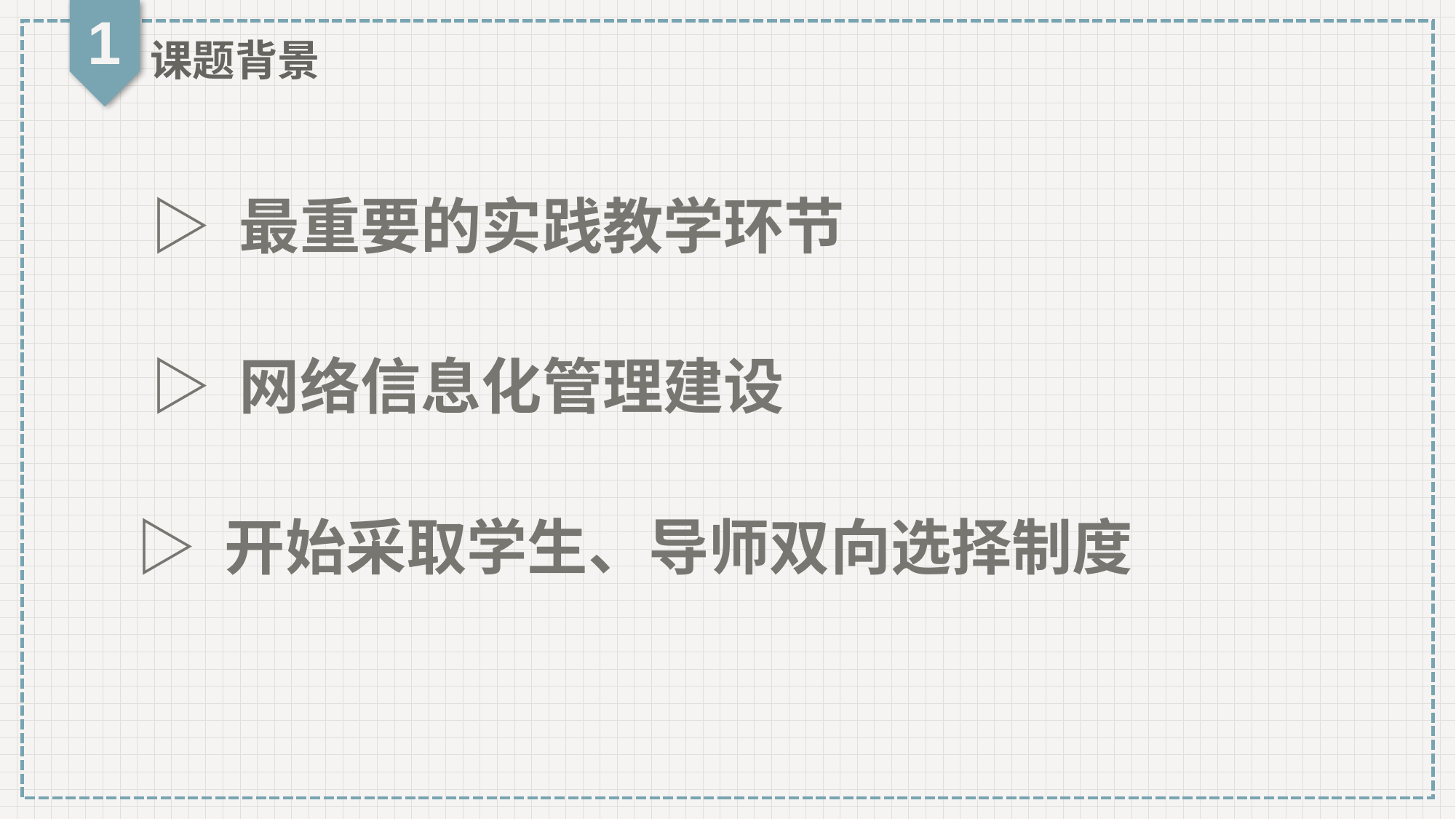

1
课题背景
▷ 最重要的实践教学环节
▷ 网络信息化管理建设
▷ 开始采取学生、导师双向选择制度